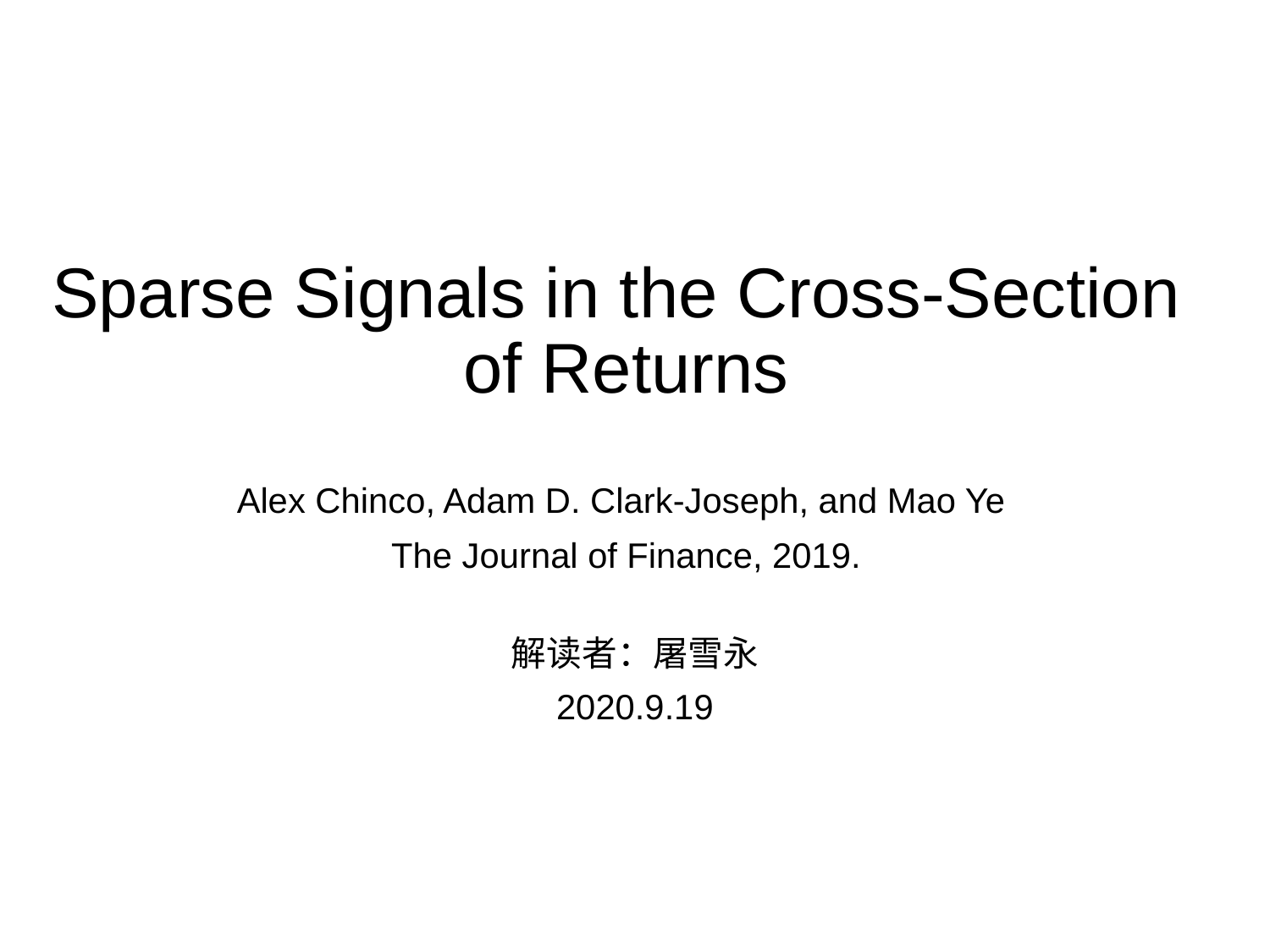

# Sparse Signals in the Cross-Section of Returns
Alex Chinco, Adam D. Clark-Joseph, and Mao Ye
The Journal of Finance, 2019.
解读者：屠雪永
2020.9.19